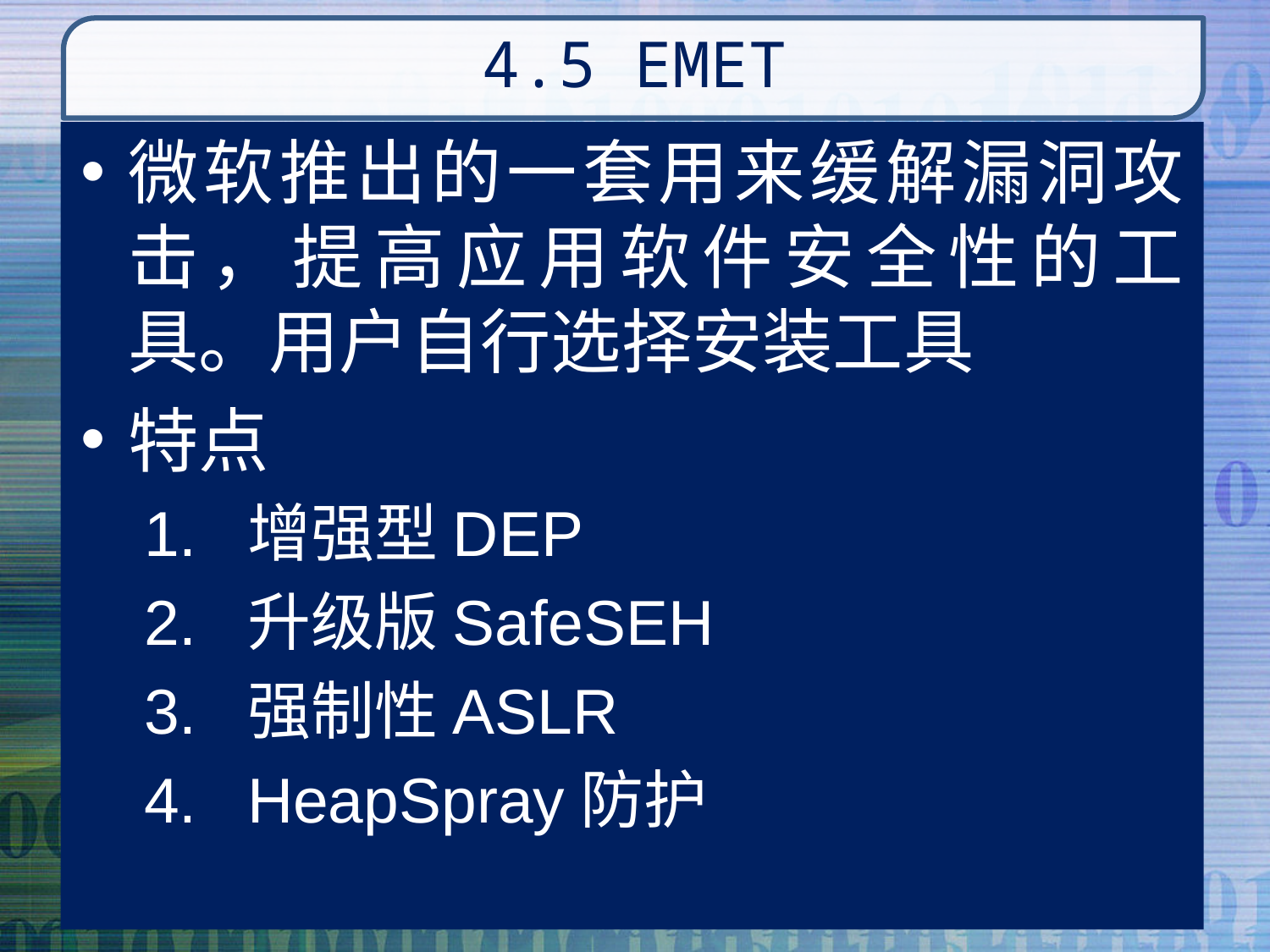

# 4.5 EMET
微软推出的一套用来缓解漏洞攻击，提高应用软件安全性的工具。用户自行选择安装工具
特点
增强型DEP
升级版SafeSEH
强制性ASLR
HeapSpray防护